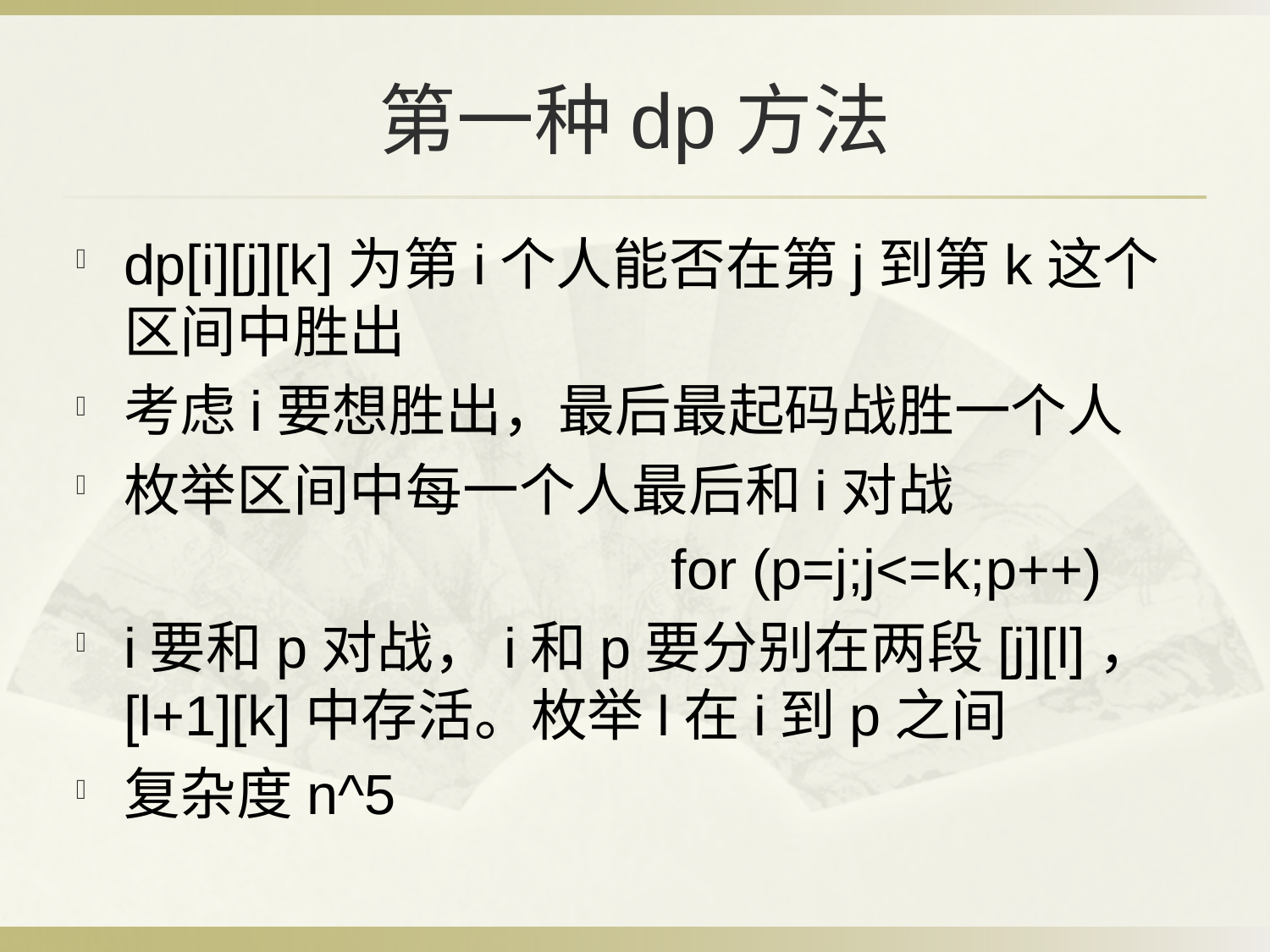

# 第一种dp方法
dp[i][j][k]为第i个人能否在第j到第k这个区间中胜出
考虑i要想胜出，最后最起码战胜一个人
枚举区间中每一个人最后和i对战
                                      for (p=j;j<=k;p++)
i要和p对战，i和p要分别在两段[j][l]，[l+1][k]中存活。枚举l在i到p之间
复杂度n^5